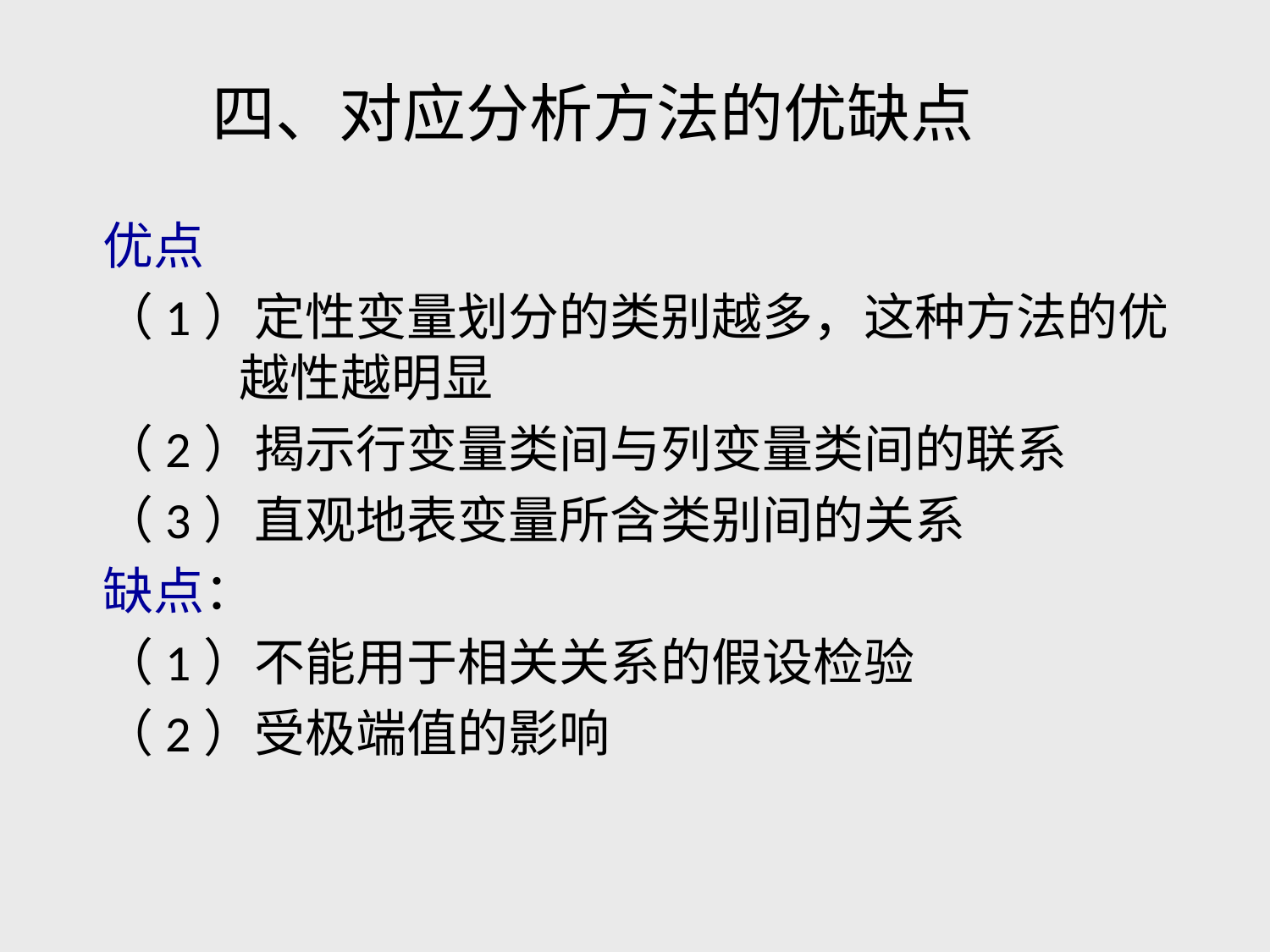

# 四、对应分析方法的优缺点
优点
（1）定性变量划分的类别越多，这种方法的优越性越明显
（2）揭示行变量类间与列变量类间的联系
（3）直观地表变量所含类别间的关系
缺点：
（1）不能用于相关关系的假设检验
（2）受极端值的影响